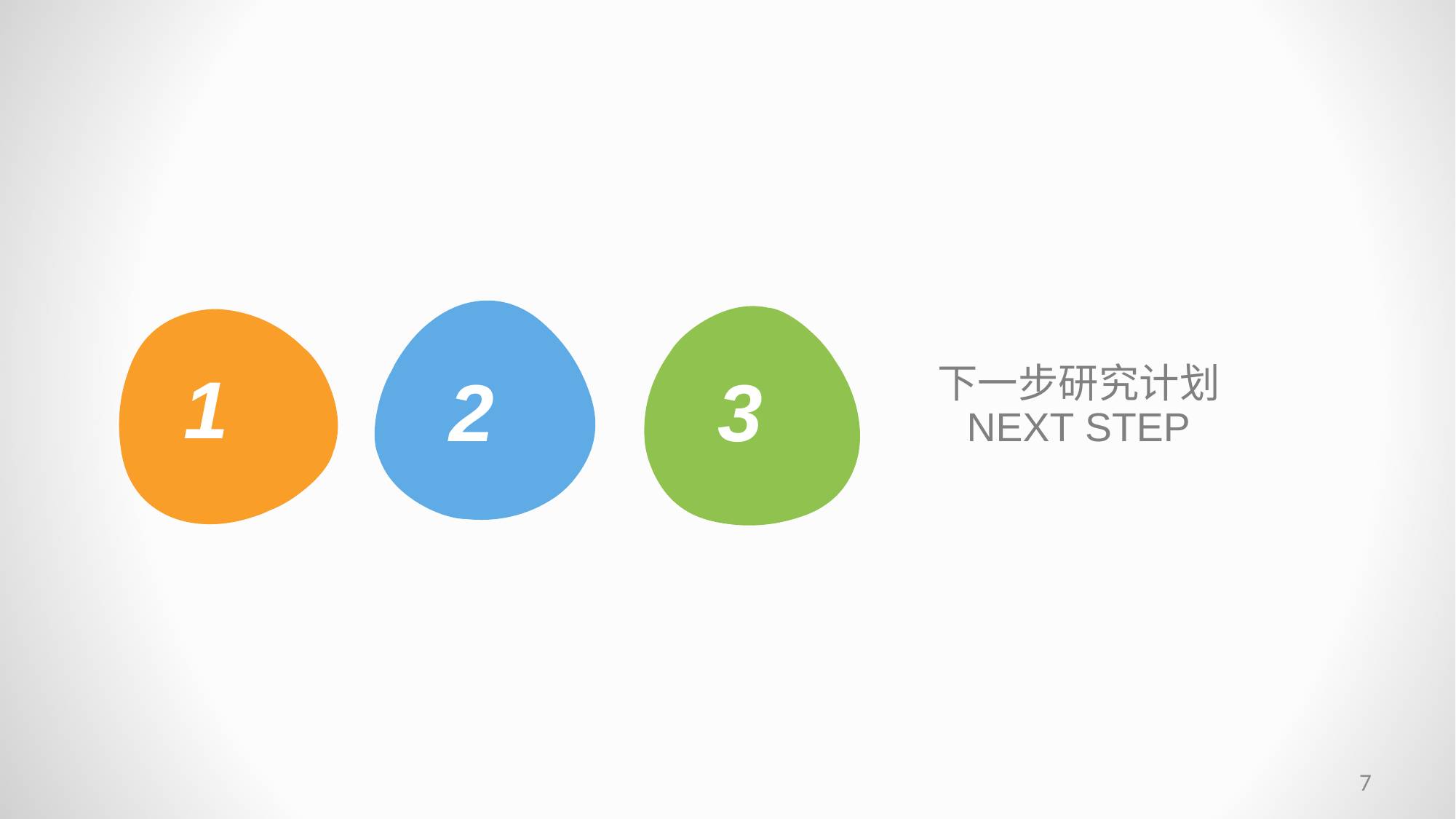

1
2
3
下一步研究计划
NEXT STEP

7